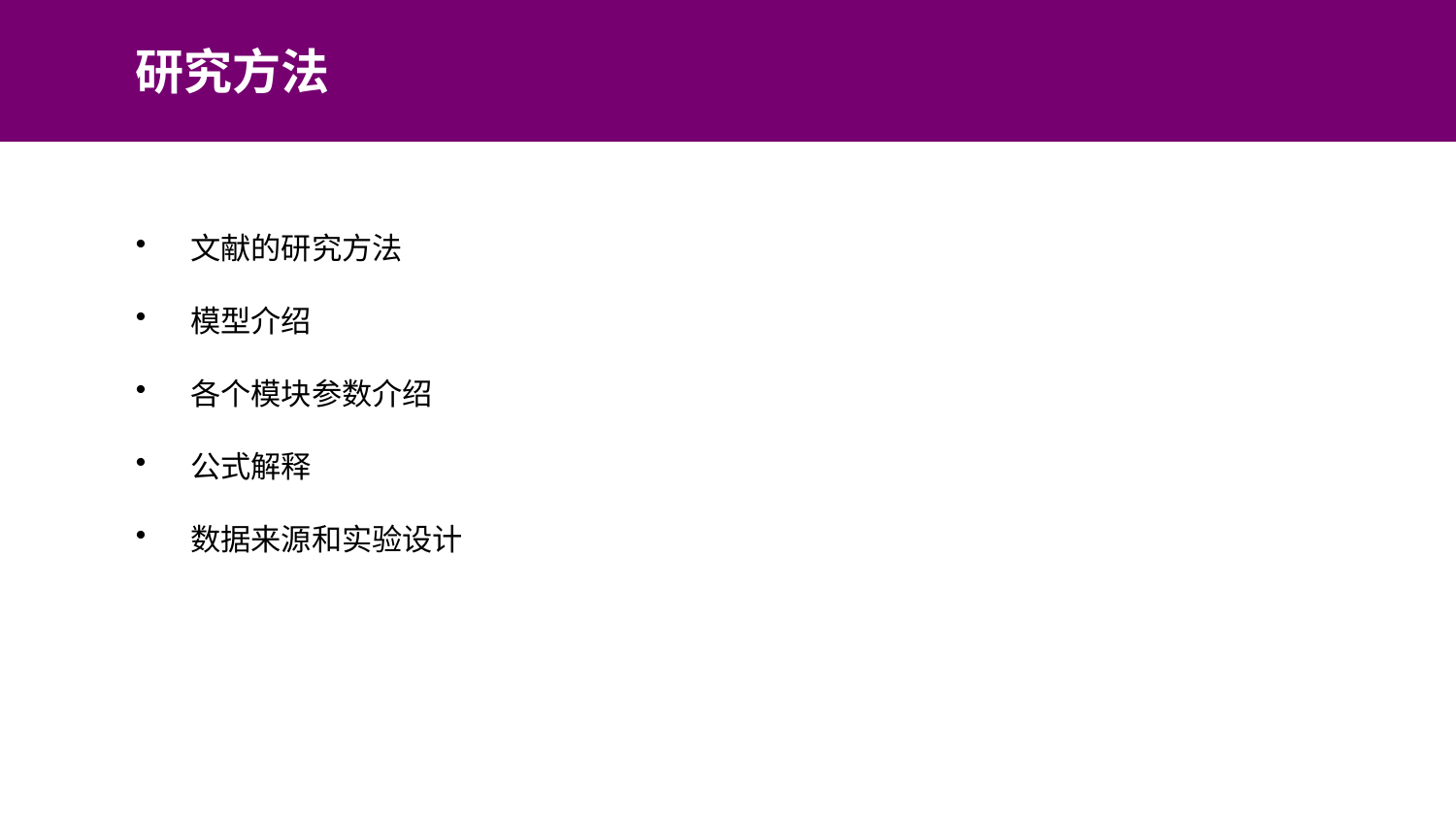

研究方法
文献的研究方法
模型介绍
各个模块参数介绍
公式解释
数据来源和实验设计